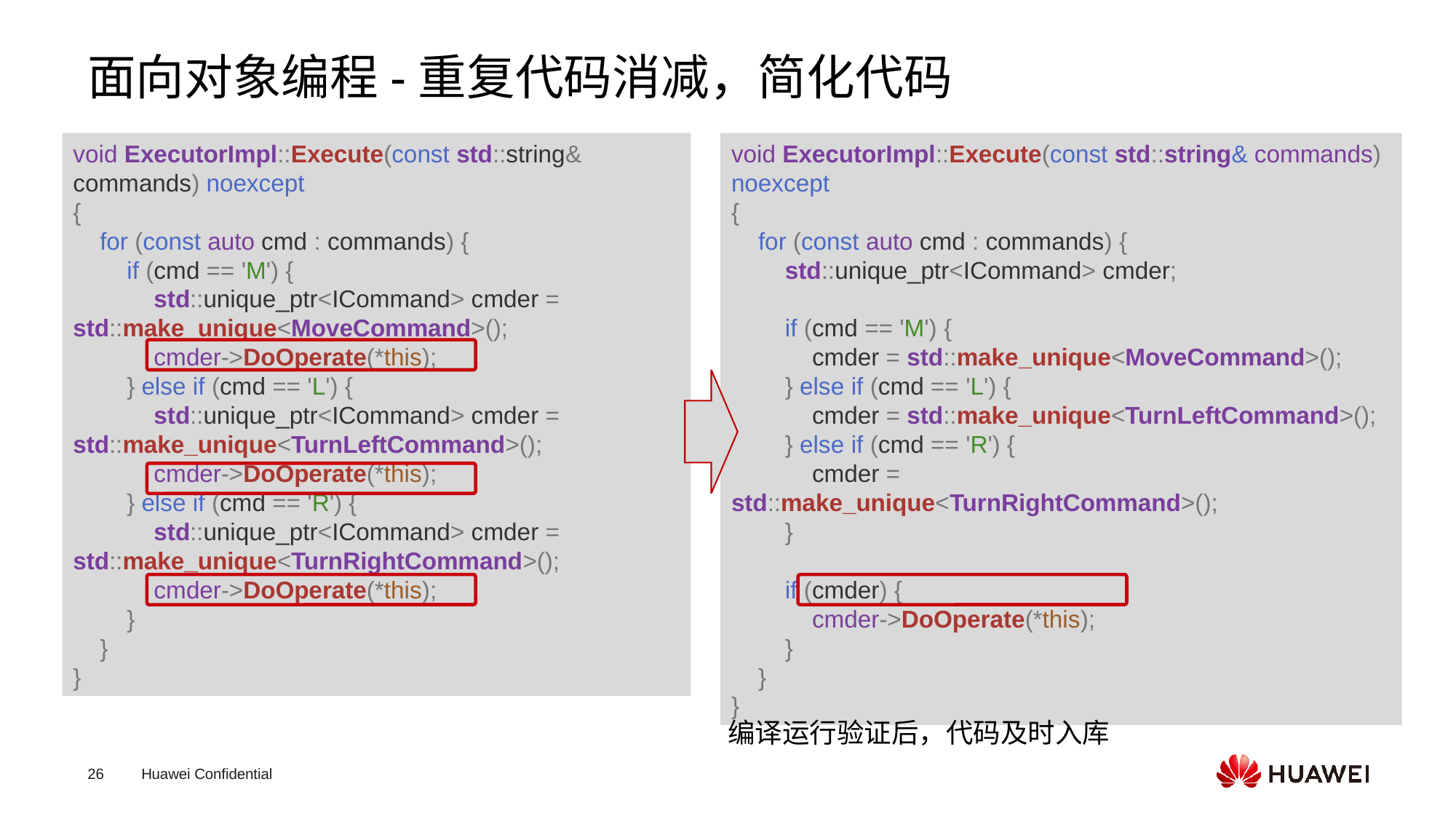

# 面向对象编程-重复代码消减，简化代码
void ExecutorImpl::Execute(const std::string& commands) noexcept
{
    for (const auto cmd : commands) {
        std::unique_ptr<ICommand> cmder;

        if (cmd == 'M') {
            cmder = std::make_unique<MoveCommand>();
        } else if (cmd == 'L') {
            cmder = std::make_unique<TurnLeftCommand>();
        } else if (cmd == 'R') {
            cmder = std::make_unique<TurnRightCommand>();
        }
        if (cmder) {
            cmder->DoOperate(*this);
        }
    }
}
void ExecutorImpl::Execute(const std::string& commands) noexcept
{
    for (const auto cmd : commands) {
        if (cmd == 'M') {
            std::unique_ptr<ICommand> cmder = std::make_unique<MoveCommand>();
            cmder->DoOperate(*this);
        } else if (cmd == 'L') {
            std::unique_ptr<ICommand> cmder = std::make_unique<TurnLeftCommand>();
            cmder->DoOperate(*this);
        } else if (cmd == 'R') {
            std::unique_ptr<ICommand> cmder = std::make_unique<TurnRightCommand>();
            cmder->DoOperate(*this);
        }
    }
}

编译运行验证后，代码及时入库